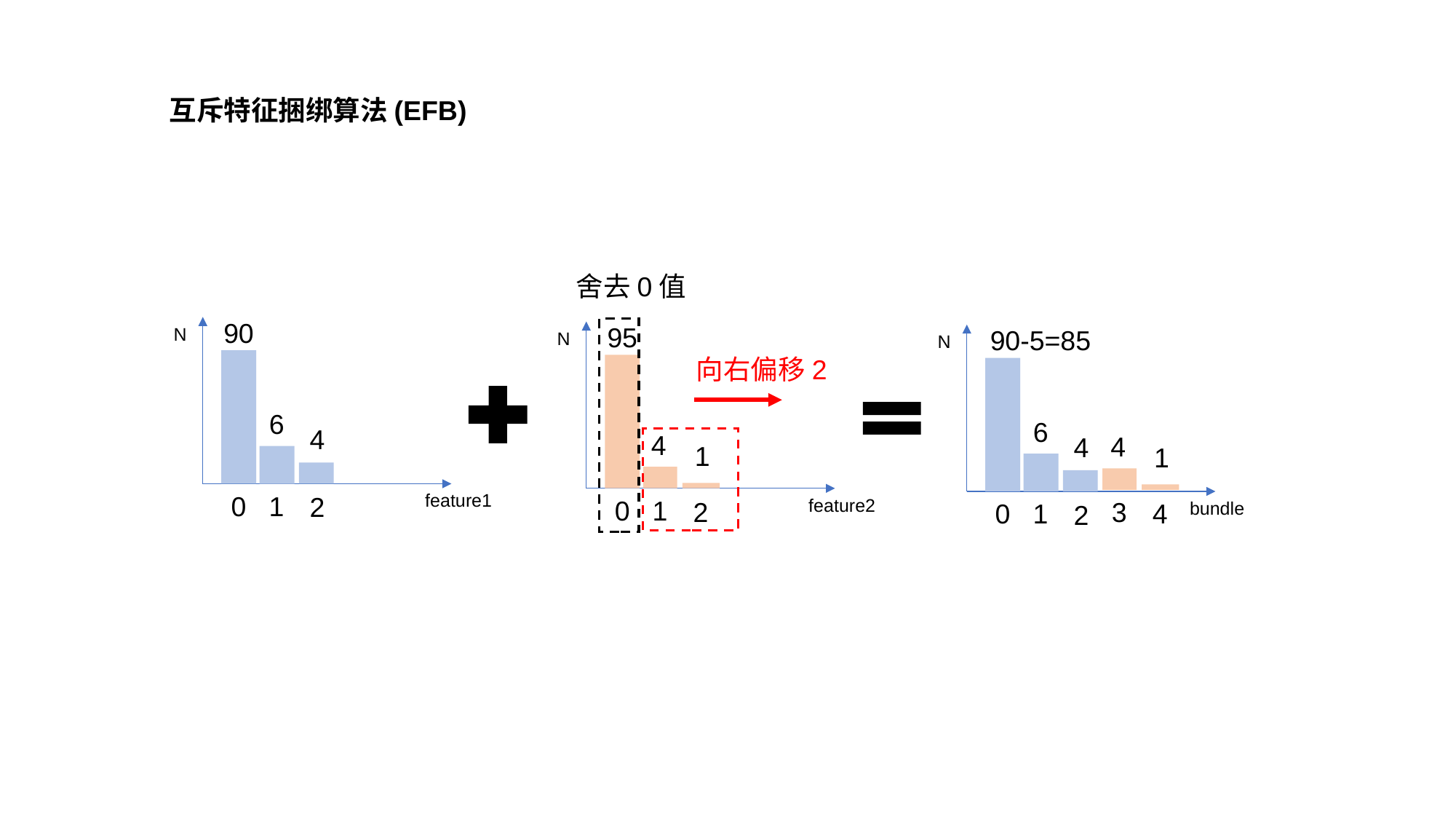

互斥特征捆绑算法(EFB)
舍去0值
90
95
N
90-5=85

N
N
向右偏移2

6
6
4
4
4
4

1
1

0
1
feature1

2
0
1
feature2
2
3
4
0
1
bundle
2